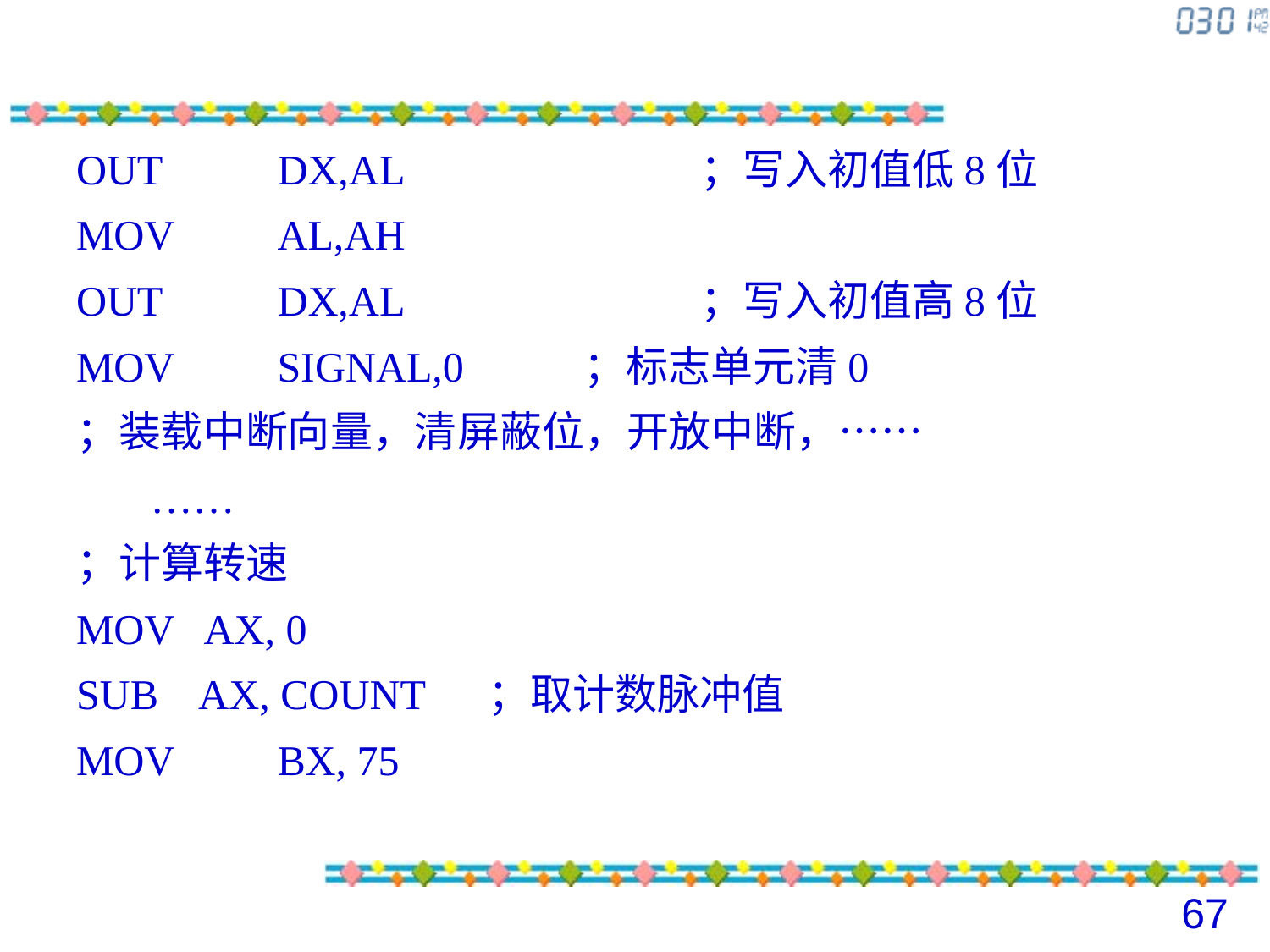

OUT	DX,AL	               ；写入初值低8位
MOV	AL,AH
OUT	DX,AL	               ；写入初值高8位
MOV	SIGNAL,0	    ；标志单元清0
；装载中断向量，清屏蔽位，开放中断，……
	……
；计算转速
MOV   AX, 0
SUB    AX, COUNT     ；取计数脉冲值
MOV	BX, 75